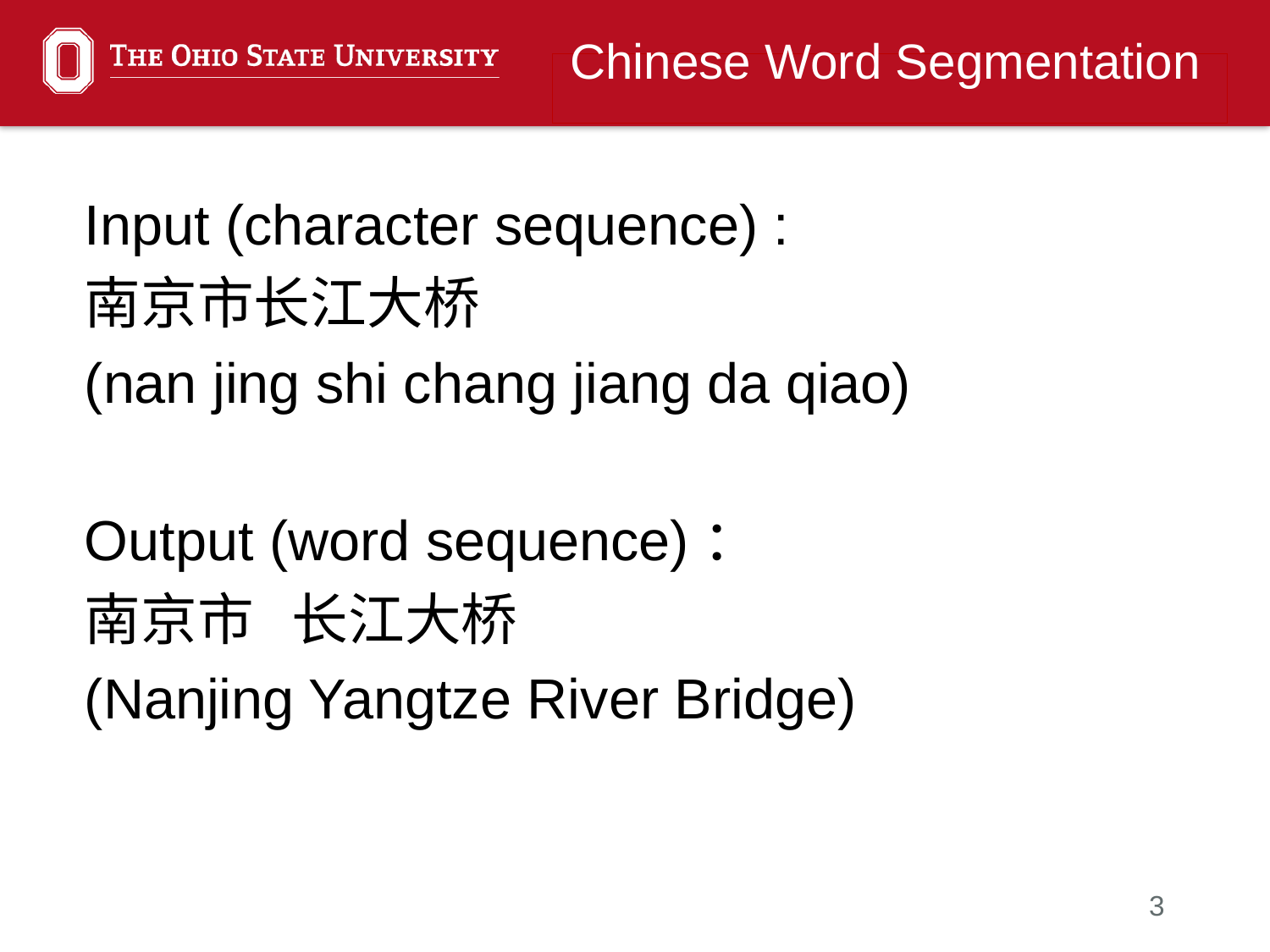

Chinese Word Segmentation
Input (character sequence) :
南京市长江大桥
(nan jing shi chang jiang da qiao)

Output (word sequence)：
南京市   长江大桥
(Nanjing Yangtze River Bridge)